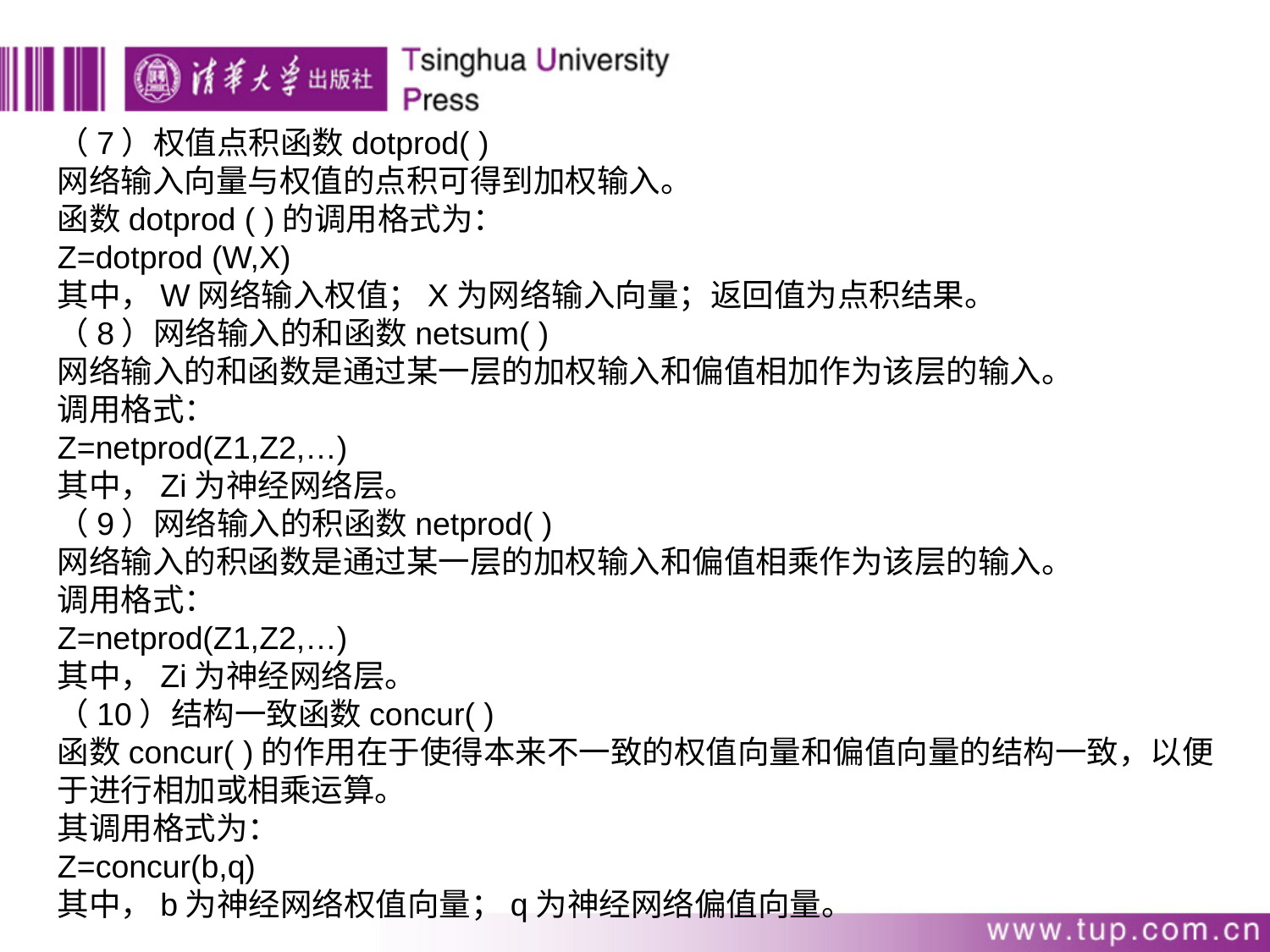

（7）权值点积函数dotprod( )
网络输入向量与权值的点积可得到加权输入。
函数dotprod ( )的调用格式为：
Z=dotprod (W,X)
其中，W网络输入权值；X为网络输入向量；返回值为点积结果。
（8）网络输入的和函数netsum( )
网络输入的和函数是通过某一层的加权输入和偏值相加作为该层的输入。
调用格式：
Z=netprod(Z1,Z2,…)
其中，Zi为神经网络层。
（9）网络输入的积函数netprod( )
网络输入的积函数是通过某一层的加权输入和偏值相乘作为该层的输入。
调用格式：
Z=netprod(Z1,Z2,…)
其中，Zi为神经网络层。
（10）结构一致函数concur( )
函数concur( )的作用在于使得本来不一致的权值向量和偏值向量的结构一致，以便于进行相加或相乘运算。
其调用格式为：
Z=concur(b,q)
其中，b为神经网络权值向量；q为神经网络偏值向量。